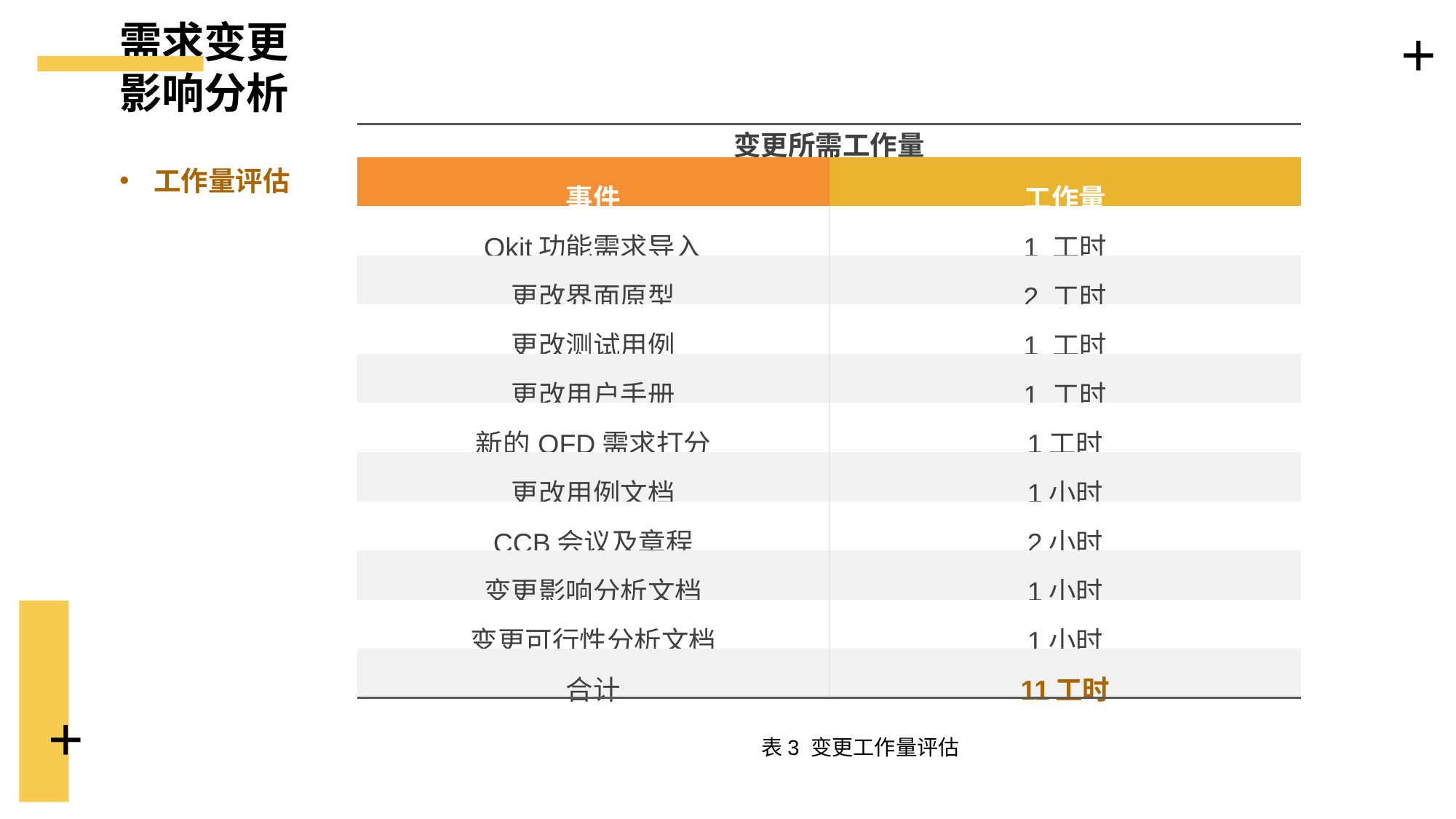

需求变更
影响分析
+

| 变更所需工作量 |  |
| --- | --- |
| 事件 | 工作量 |
| Okit功能需求导入 | 1 工时 |
| 更改界面原型 | 2 工时 |
| 更改测试用例 | 1 工时 |
| 更改用户手册 | 1 工时 |
| 新的QFD需求打分 | 1工时 |
| 更改用例文档 | 1小时 |
| CCB会议及章程 | 2小时 |
| 变更影响分析文档 | 1小时 |
| 变更可行性分析文档 | 1小时 |
| 合计 | 11工时 |
工作量评估

+
表3 变更工作量评估